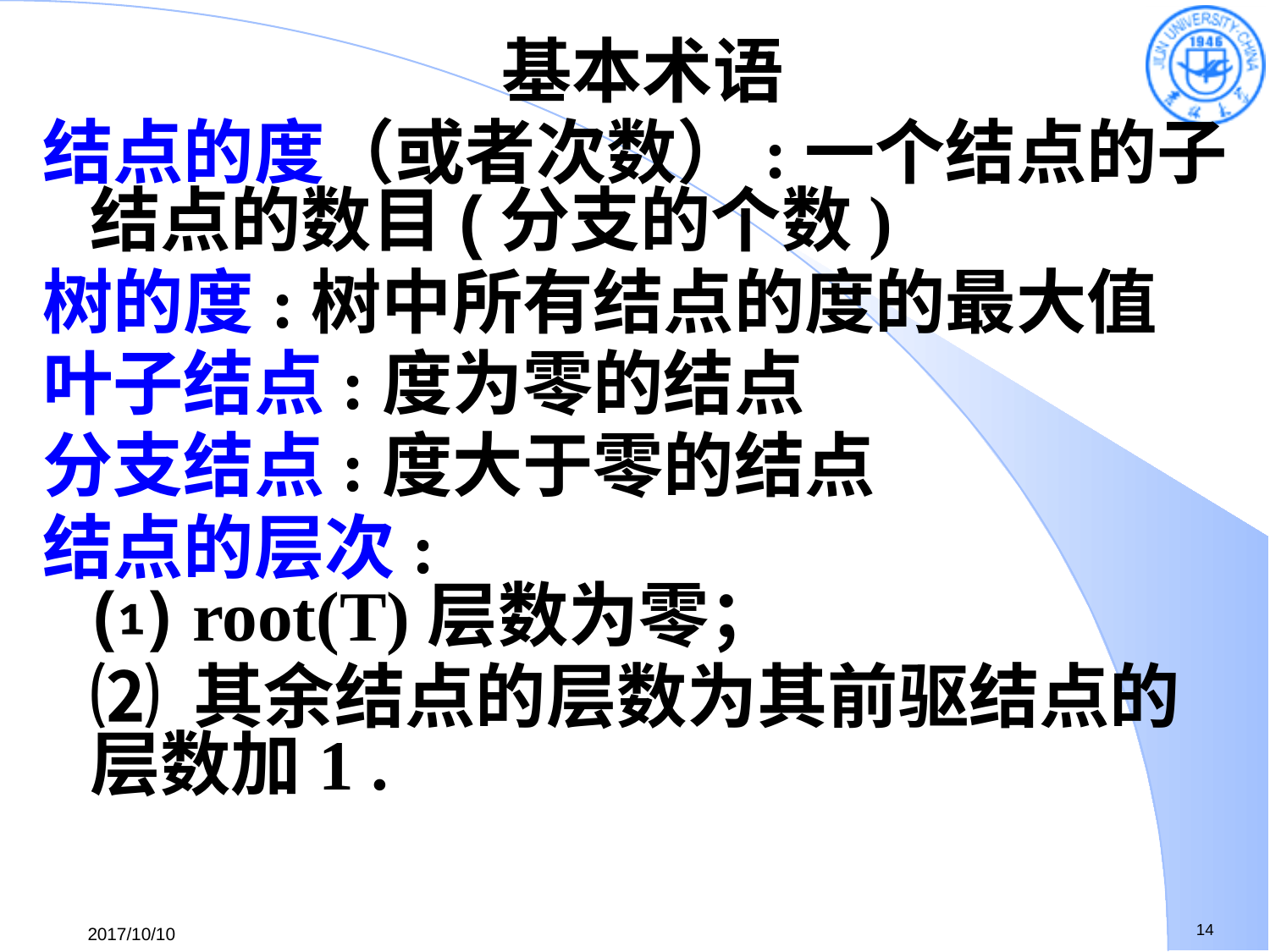

基本术语
结点的度（或者次数）:一个结点的子结点的数目(分支的个数)
树的度:树中所有结点的度的最大值
叶子结点:度为零的结点
分支结点:度大于零的结点
结点的层次:
⑴ root(T)层数为零；
	⑵ 其余结点的层数为其前驱结点的层数加1 .